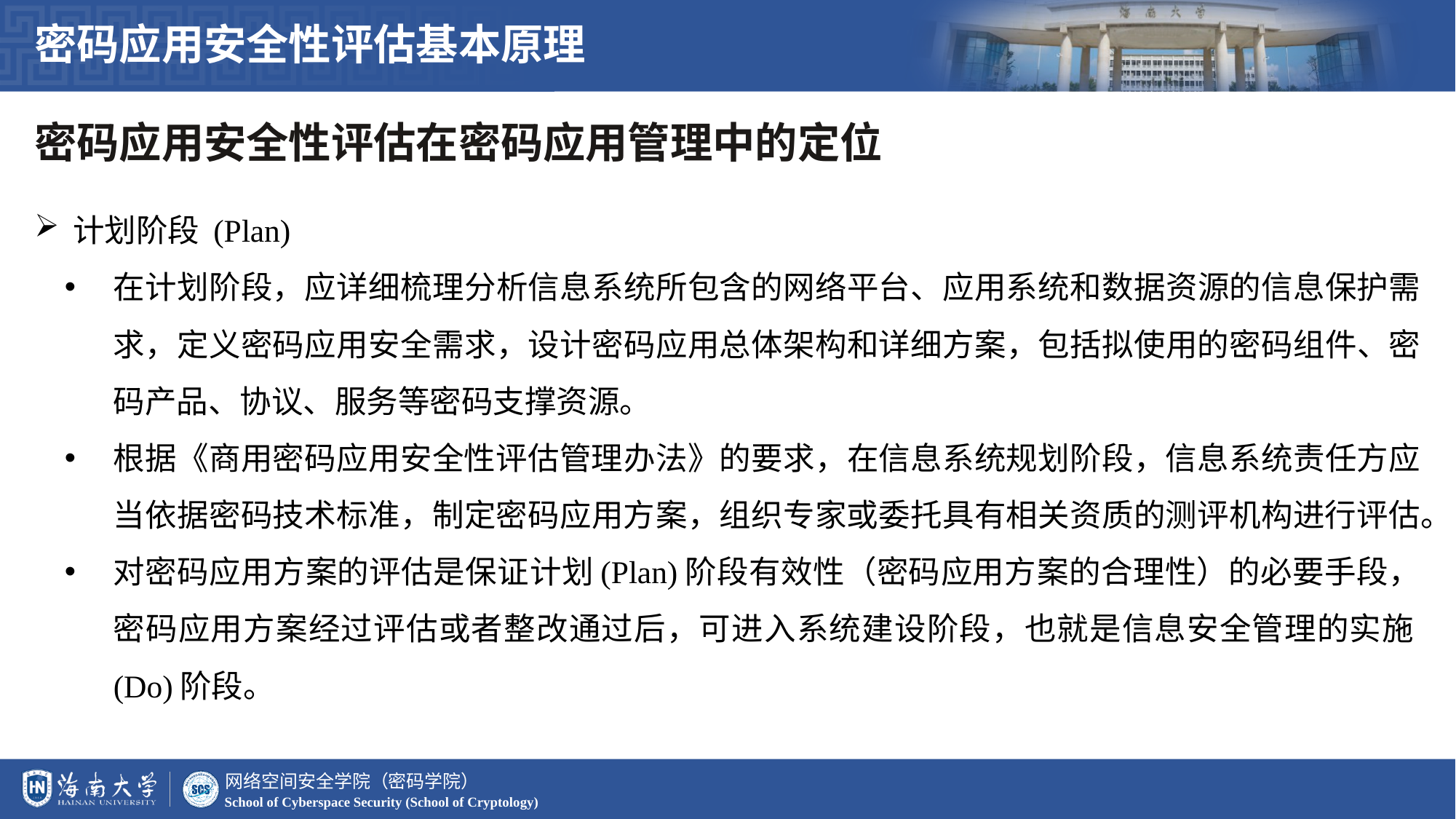

密码应用安全性评估基本原理
密码应用安全性评估在密码应用管理中的定位
计划阶段 (Plan)
在计划阶段，应详细梳理分析信息系统所包含的网络平台、应用系统和数据资源的信息保护需求，定义密码应用安全需求，设计密码应用总体架构和详细方案，包括拟使用的密码组件、密码产品、协议、服务等密码支撑资源。
根据《商用密码应用安全性评估管理办法》的要求，在信息系统规划阶段，信息系统责任方应当依据密码技术标准，制定密码应用方案，组织专家或委托具有相关资质的测评机构进行评估。
对密码应用方案的评估是保证计划(Plan)阶段有效性（密码应用方案的合理性）的必要手段，密码应用方案经过评估或者整改通过后，可进入系统建设阶段，也就是信息安全管理的实施(Do)阶段。
32